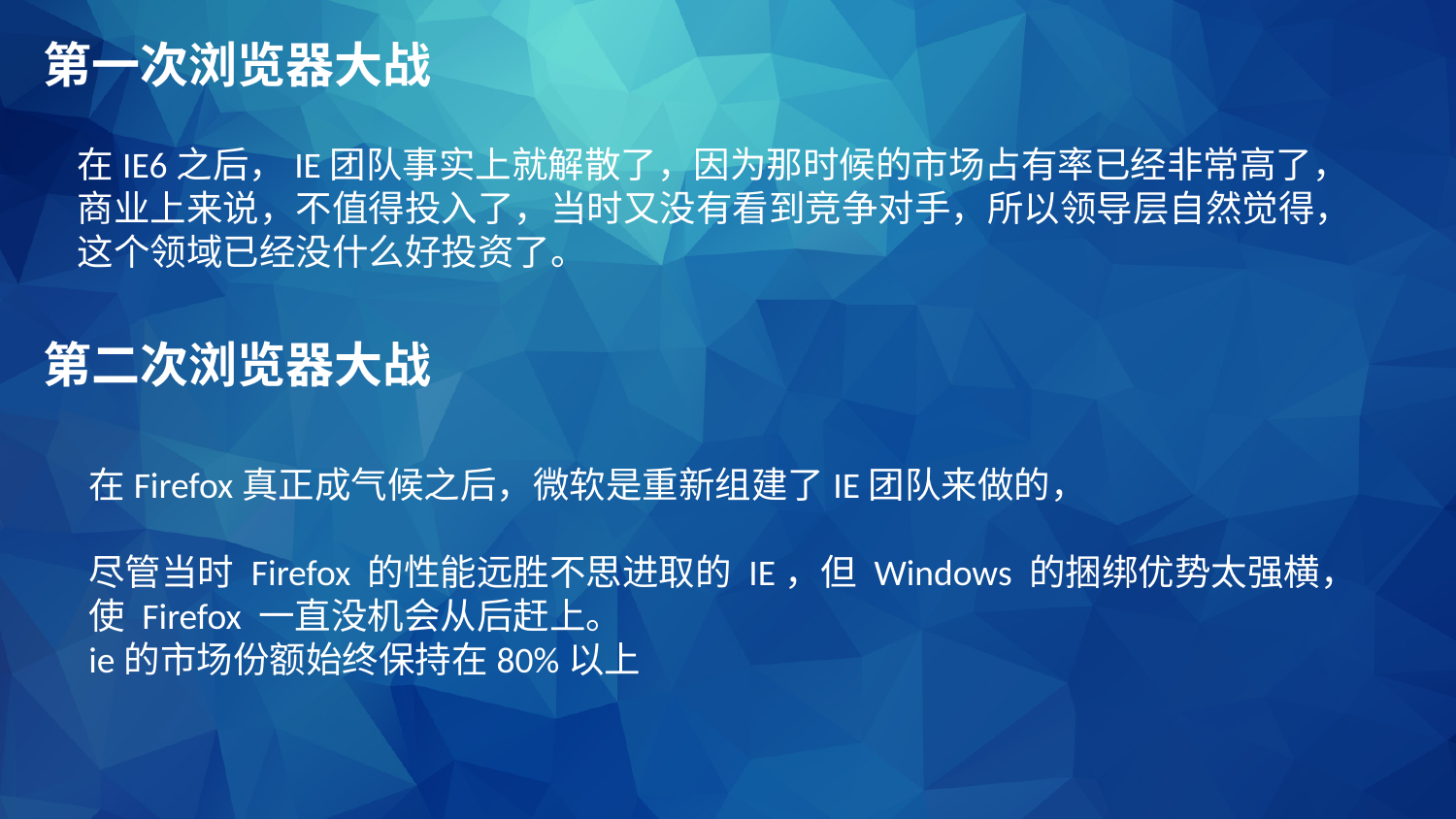

第一次浏览器大战
在IE6之后，IE团队事实上就解散了，因为那时候的市场占有率已经非常高了，商业上来说，不值得投入了，当时又没有看到竞争对手，所以领导层自然觉得，这个领域已经没什么好投资了。

第二次浏览器大战
在Firefox真正成气候之后，微软是重新组建了IE团队来做的，
尽管当时 Firefox 的性能远胜不思进取的 IE，但 Windows 的捆绑优势太强横，使 Firefox 一直没机会从后赶上。
ie的市场份额始终保持在80%以上